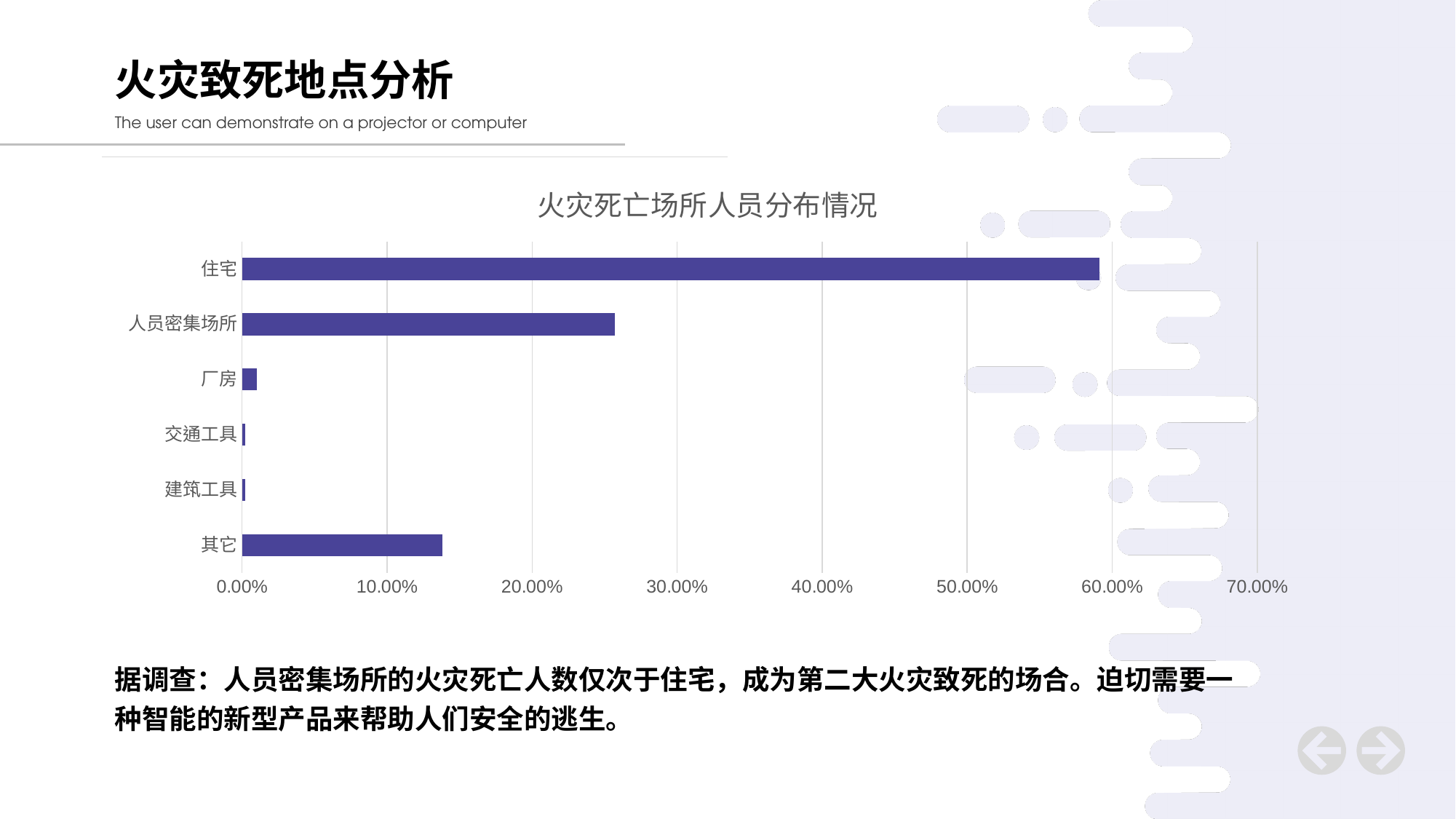

火灾致死地点分析
The user can demonstrate on a projector or computer

### Chart: 火灾死亡场所人员分布情况

| Category | 系列 1 |
|---|---|
| 其它 | 0.138 |
| 建筑工具 | 0.002 |
| 交通工具 | 0.002 |
| 厂房 | 0.01 |
| 人员密集场所 | 0.257 |
| 住宅 | 0.591 |
据调查：人员密集场所的火灾死亡人数仅次于住宅，成为第二大火灾致死的场合。迫切需要一种智能的新型产品来帮助人们安全的逃生。